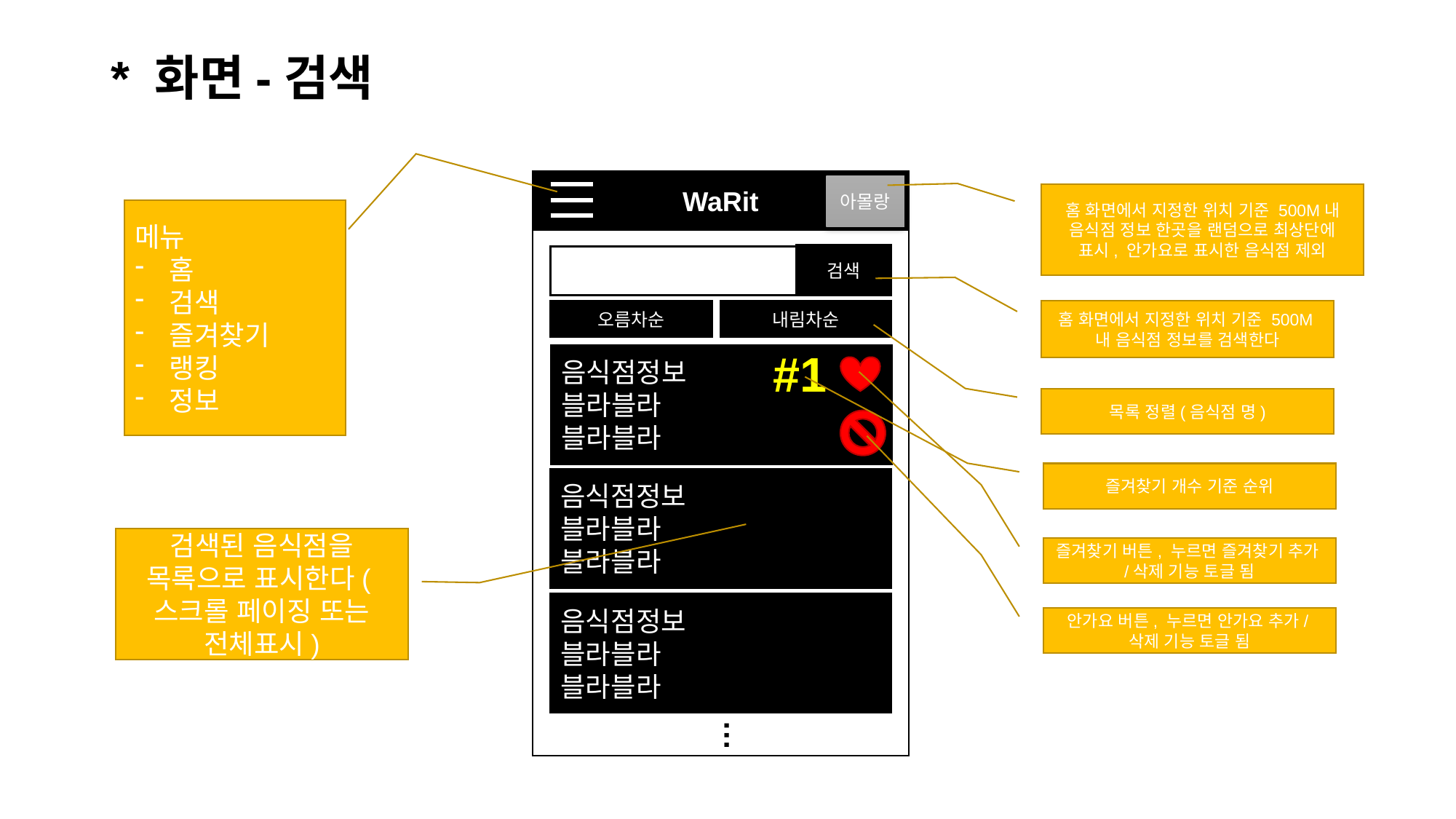

# * 화면-검색

WaRit
아몰랑
홈 화면에서 지정한 위치 기준 500M내 음식점 정보 한곳을 랜덤으로 최상단에 표시, 안가요로 표시한 음식점 제외
메뉴
홈
검색
즐겨찾기
랭킹
정보
검색

오름차순
홈 화면에서 지정한 위치 기준 500M내 음식점 정보를 검색한다
내림차순
#1
음식점정보
블라블라
블라블라

목록 정렬(음식점 명)

즐겨찾기 개수 기준 순위
음식점정보
블라블라
블라블라
검색된 음식점을 목록으로 표시한다(스크롤 페이징 또는 전체표시)
즐겨찾기 버튼, 누르면 즐겨찾기 추가/삭제 기능 토글 됨
음식점정보
블라블라
블라블라
안가요 버튼, 누르면 안가요 추가/삭제 기능 토글 됨
…